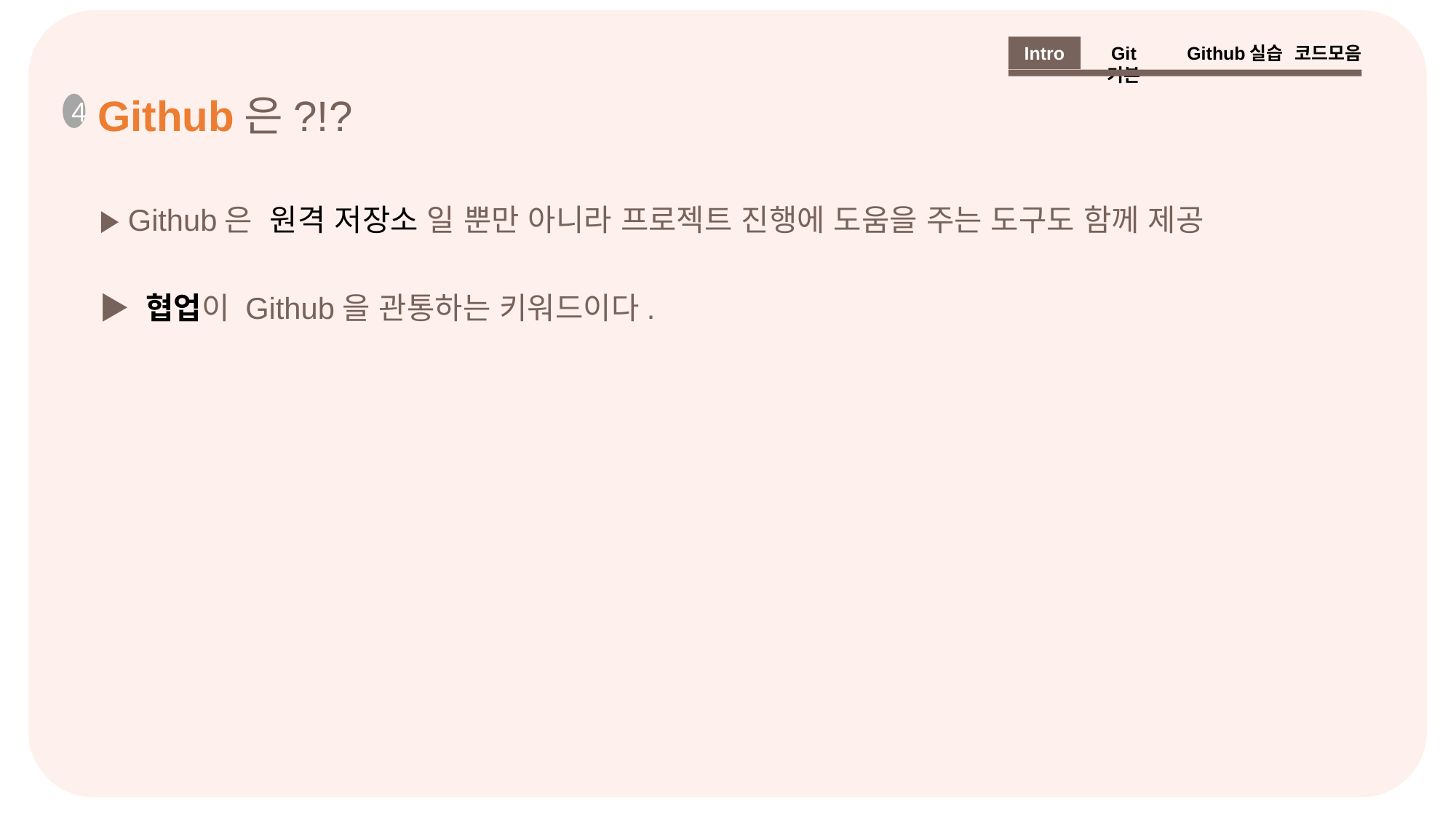

Intro
Git 기본
Github실습
코드모음

Github은?!?
4
▶ Github은  원격 저장소 일 뿐만 아니라 프로젝트 진행에 도움을 주는 도구도 함께 제공
▶ 협업이 Github을 관통하는 키워드이다.